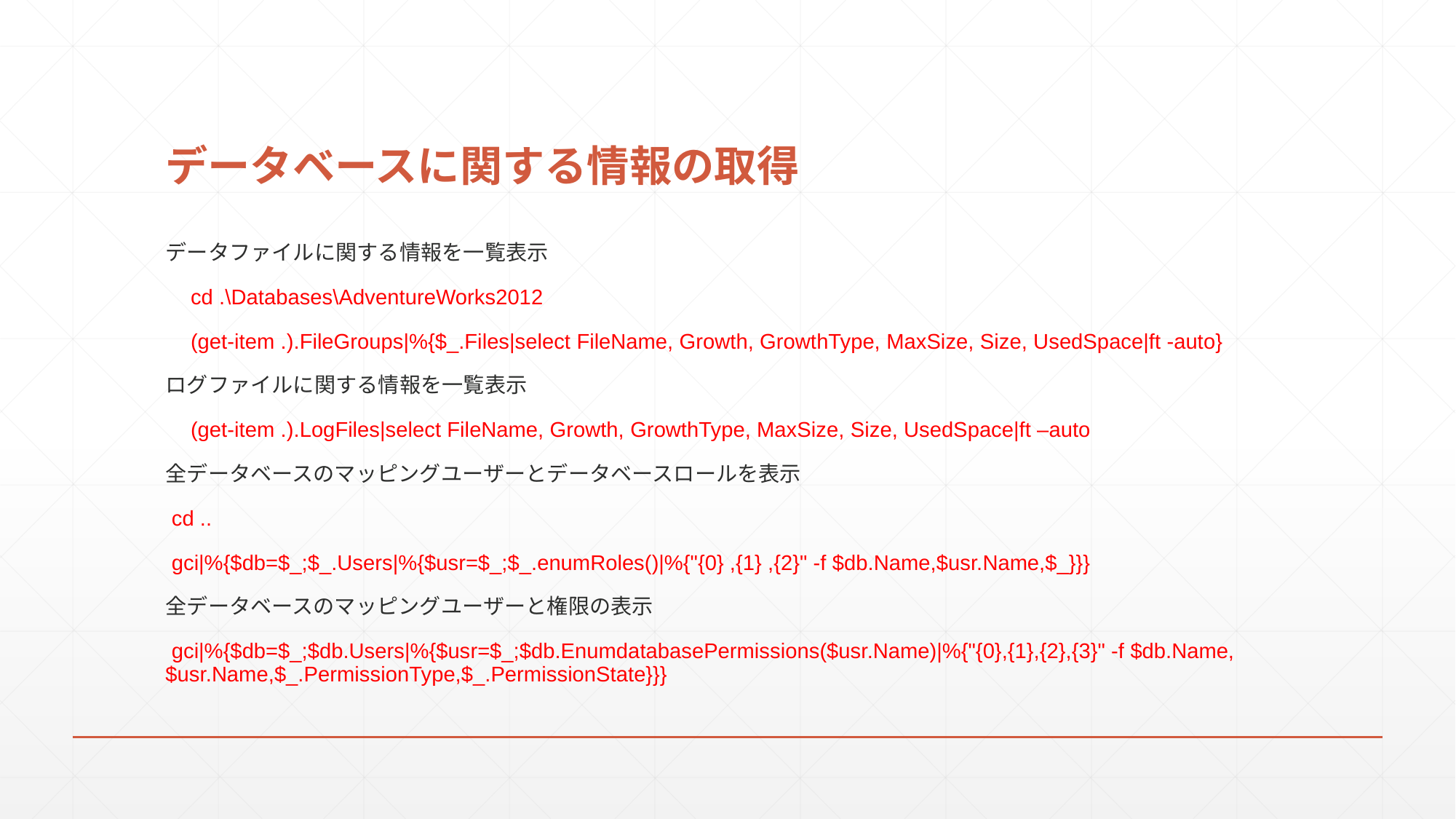

# データベースに関する情報の取得
データファイルに関する情報を一覧表示
　cd .\Databases\AdventureWorks2012
　(get-item .).FileGroups|%{$_.Files|select FileName, Growth, GrowthType, MaxSize, Size, UsedSpace|ft -auto}
ログファイルに関する情報を一覧表示
　(get-item .).LogFiles|select FileName, Growth, GrowthType, MaxSize, Size, UsedSpace|ft –auto
全データベースのマッピングユーザーとデータベースロールを表示
 cd ..
 gci|%{$db=$_;$_.Users|%{$usr=$_;$_.enumRoles()|%{"{0} ,{1} ,{2}" -f $db.Name,$usr.Name,$_}}}
全データベースのマッピングユーザーと権限の表示
 gci|%{$db=$_;$db.Users|%{$usr=$_;$db.EnumdatabasePermissions($usr.Name)|%{"{0},{1},{2},{3}" -f $db.Name,$usr.Name,$_.PermissionType,$_.PermissionState}}}